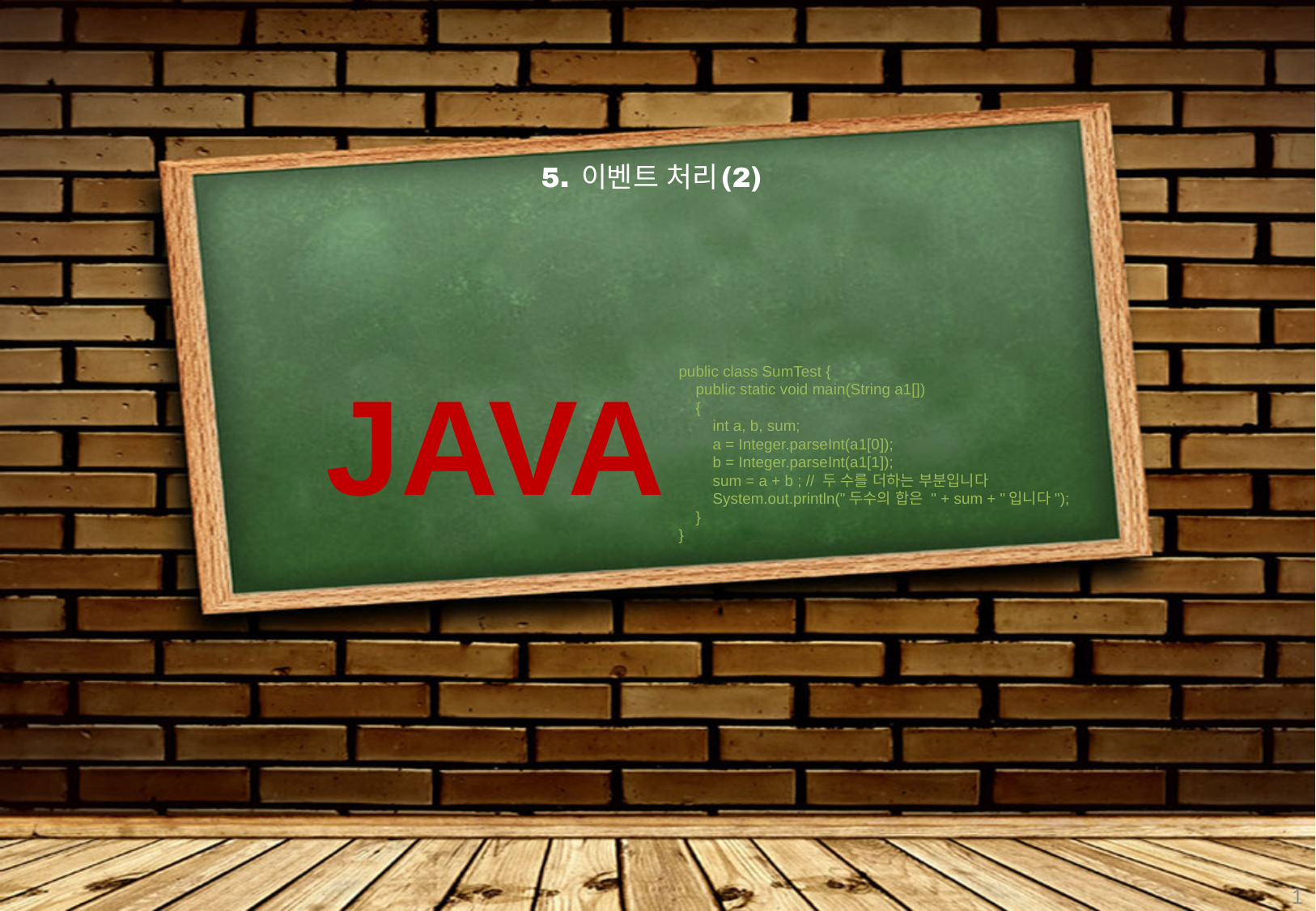

5. 이벤트 처리(2)
Java
public class SumTest {
    public static void main(String a1[])
    {
        int a, b, sum;
        a = Integer.parseInt(a1[0]);
        b = Integer.parseInt(a1[1]);
        sum = a + b ; // 두 수를 더하는 부분입니다
        System.out.println("두수의 합은 " + sum + "입니다");
    }
}
1